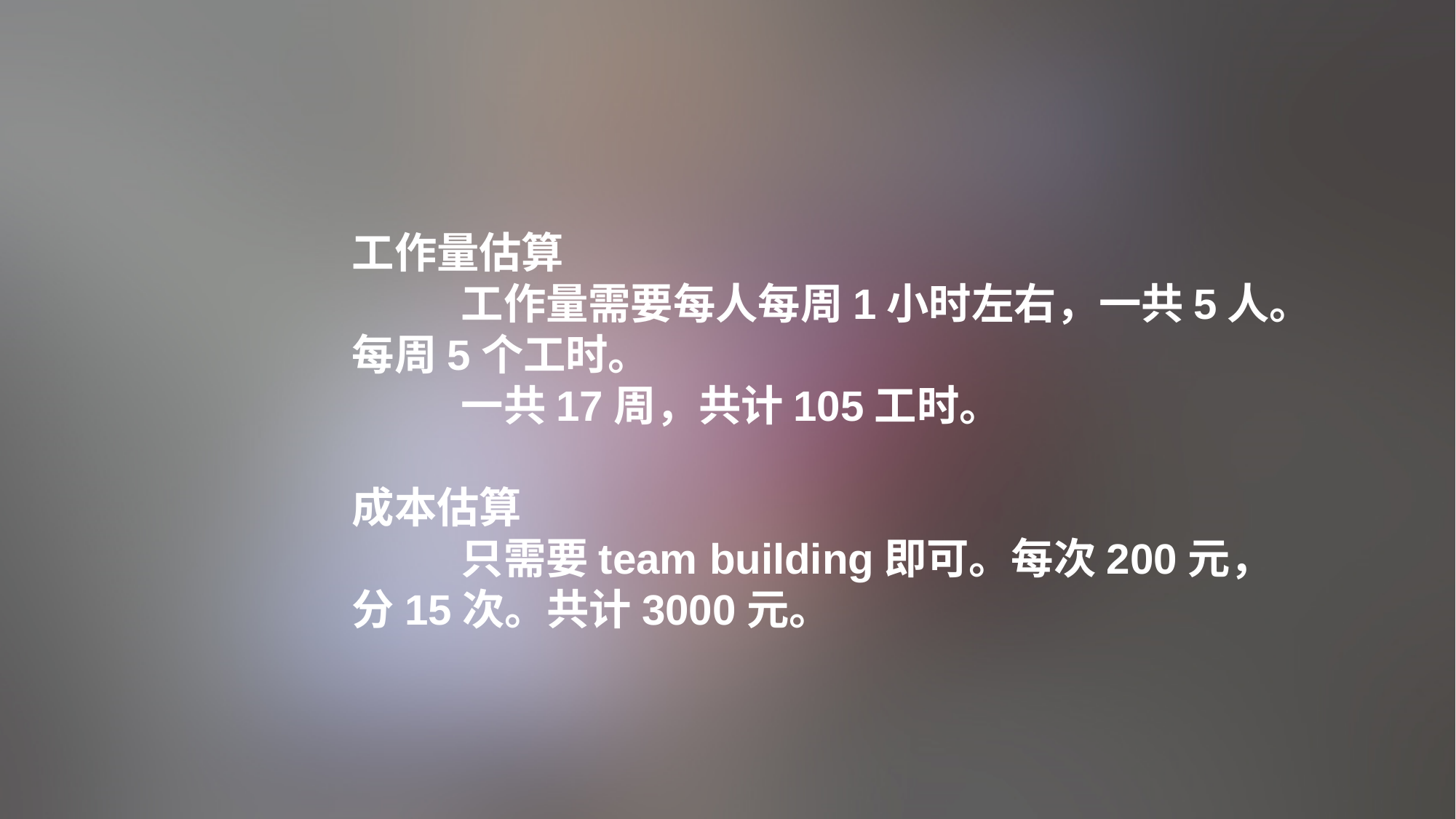

工作量估算
	工作量需要每人每周1小时左右，一共5人。每周5个工时。
	一共17周，共计105工时。

成本估算
	只需要team building即可。每次200元，分15次。共计3000元。